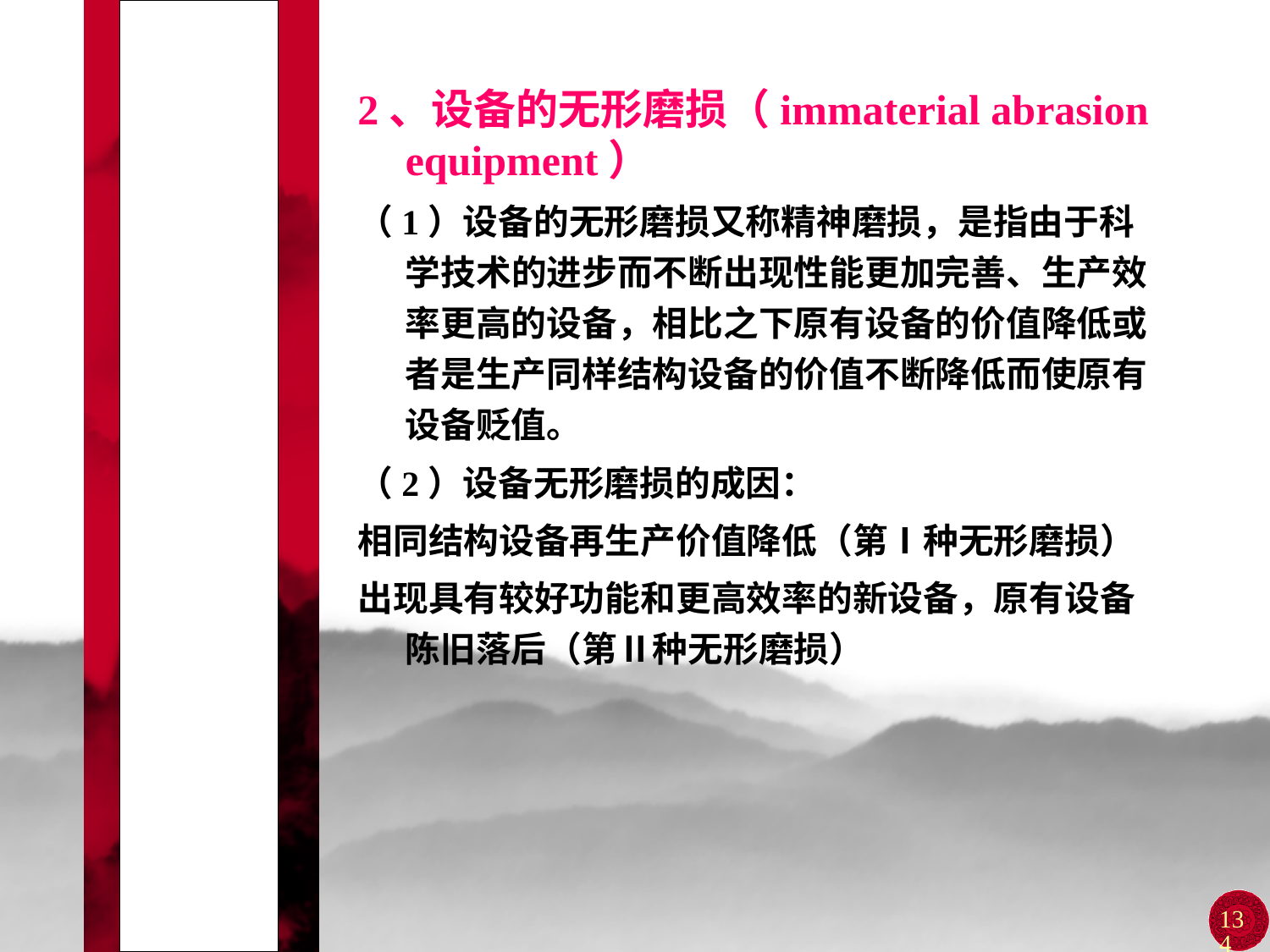

# 第一节    设备的磨损与补偿
2、设备的无形磨损（immaterial abrasion equipment）
（1）设备的无形磨损又称精神磨损，是指由于科学技术的进步而不断出现性能更加完善、生产效率更高的设备，相比之下原有设备的价值降低或者是生产同样结构设备的价值不断降低而使原有设备贬值。
（2）设备无形磨损的成因：
相同结构设备再生产价值降低（第Ⅰ种无形磨损）
出现具有较好功能和更高效率的新设备，原有设备陈旧落后（第Ⅱ种无形磨损）

134